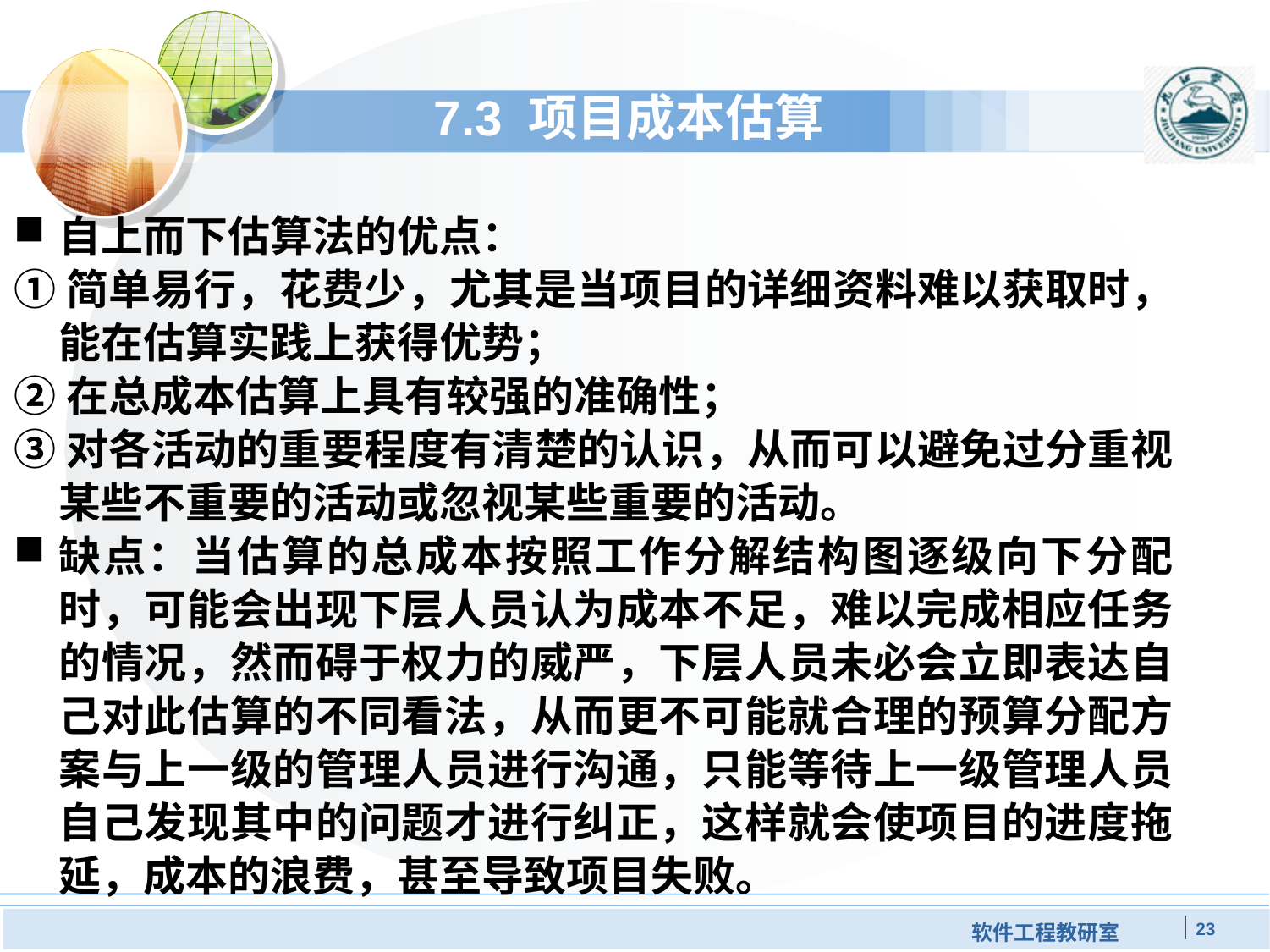

# 7.3 项目成本估算
自上而下估算法的优点：
①简单易行，花费少，尤其是当项目的详细资料难以获取时，能在估算实践上获得优势；
②在总成本估算上具有较强的准确性；
③对各活动的重要程度有清楚的认识，从而可以避免过分重视某些不重要的活动或忽视某些重要的活动。
缺点：当估算的总成本按照工作分解结构图逐级向下分配时，可能会出现下层人员认为成本不足，难以完成相应任务的情况，然而碍于权力的威严，下层人员未必会立即表达自己对此估算的不同看法，从而更不可能就合理的预算分配方案与上一级的管理人员进行沟通，只能等待上一级管理人员自己发现其中的问题才进行纠正，这样就会使项目的进度拖延，成本的浪费，甚至导致项目失败。